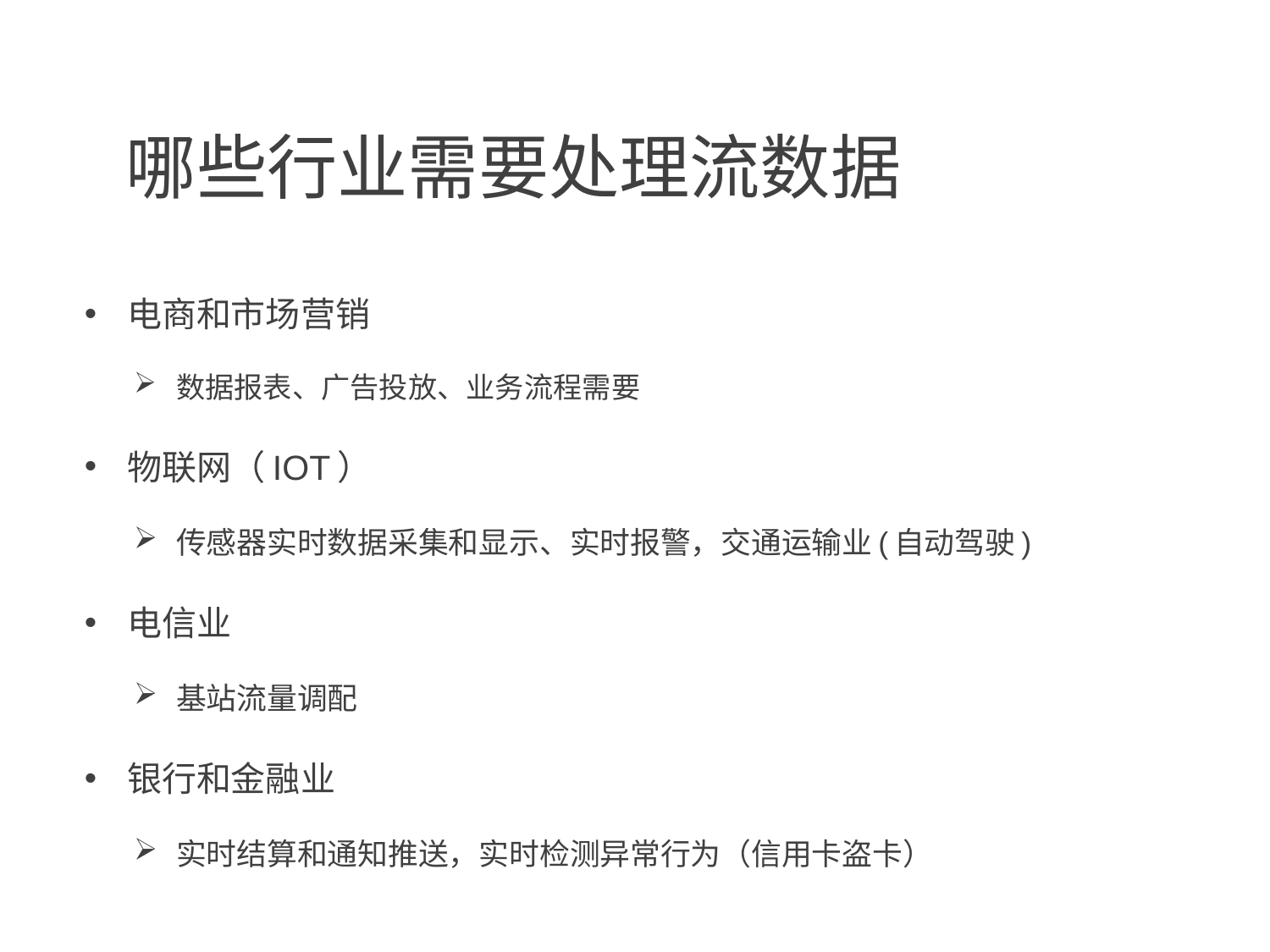

哪些行业需要处理流数据
电商和市场营销
数据报表、广告投放、业务流程需要
物联网（IOT）
传感器实时数据采集和显示、实时报警，交通运输业(自动驾驶)
电信业
基站流量调配
银行和金融业
实时结算和通知推送，实时检测异常行为（信用卡盗卡）